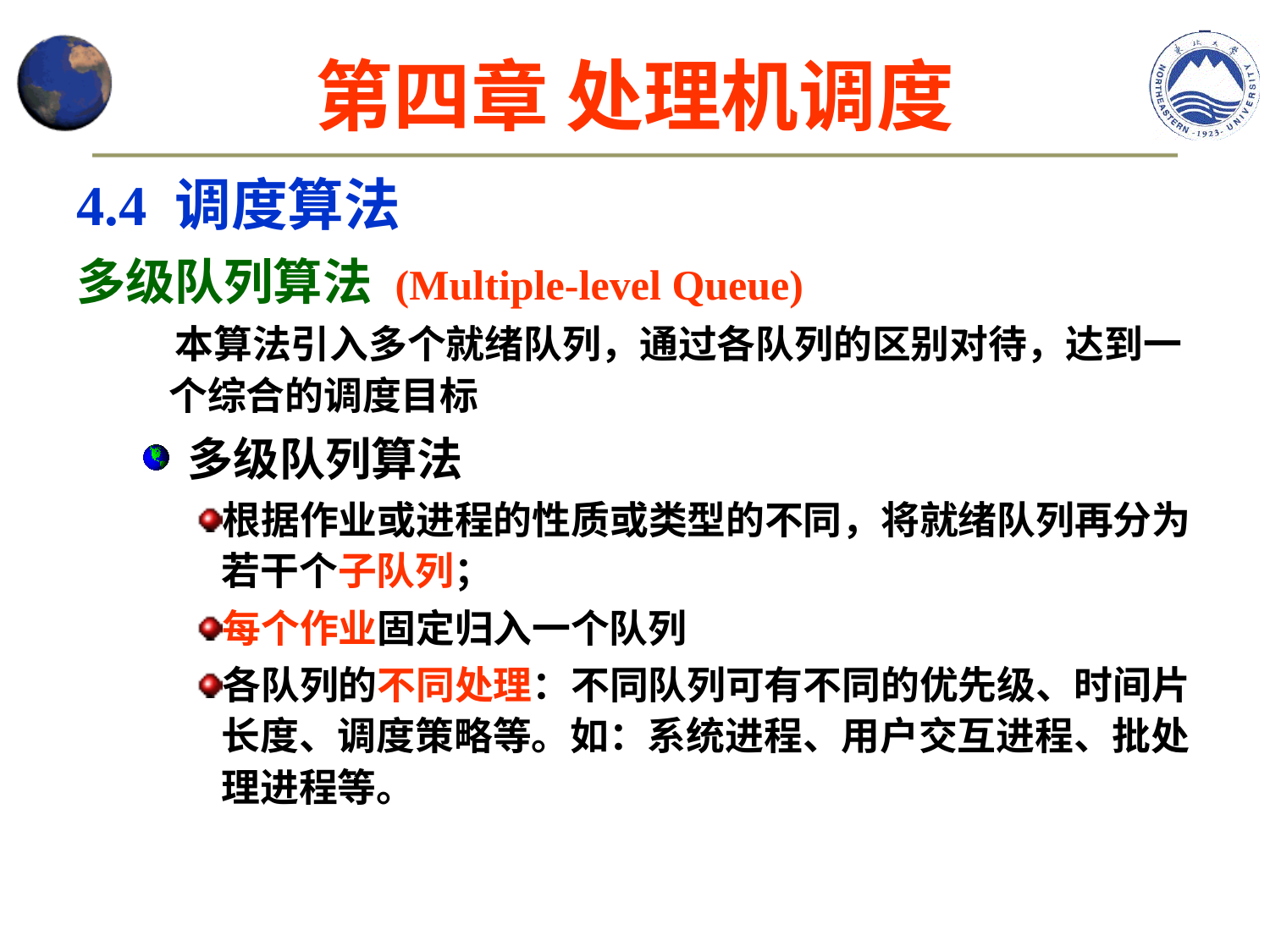

# 第四章 处理机调度
4.4 调度算法
多级队列算法 (Multiple-level Queue)
   本算法引入多个就绪队列，通过各队列的区别对待，达到一个综合的调度目标
 多级队列算法
根据作业或进程的性质或类型的不同，将就绪队列再分为若干个子队列；
每个作业固定归入一个队列
各队列的不同处理：不同队列可有不同的优先级、时间片长度、调度策略等。如：系统进程、用户交互进程、批处理进程等。